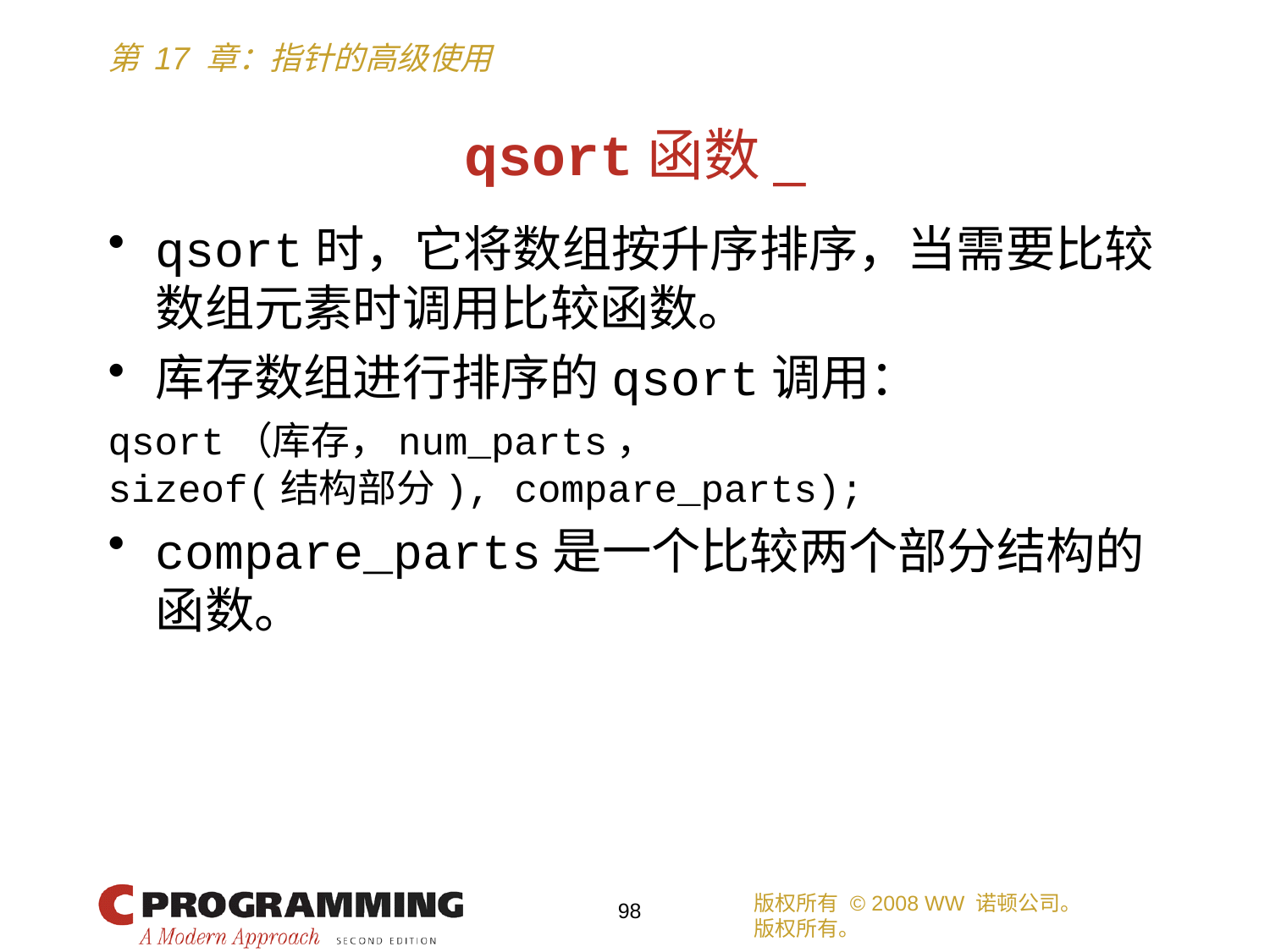

# qsort函数_
qsort时，它将数组按升序排序，当需要比较数组元素时调用比较函数。
库存数组进行排序的qsort调用：
qsort（库存，num_parts，
sizeof(结构部分), compare_parts);
compare_parts是一个比较两个部分结构的函数。
版权所有 © 2008 WW 诺顿公司。
版权所有。
98